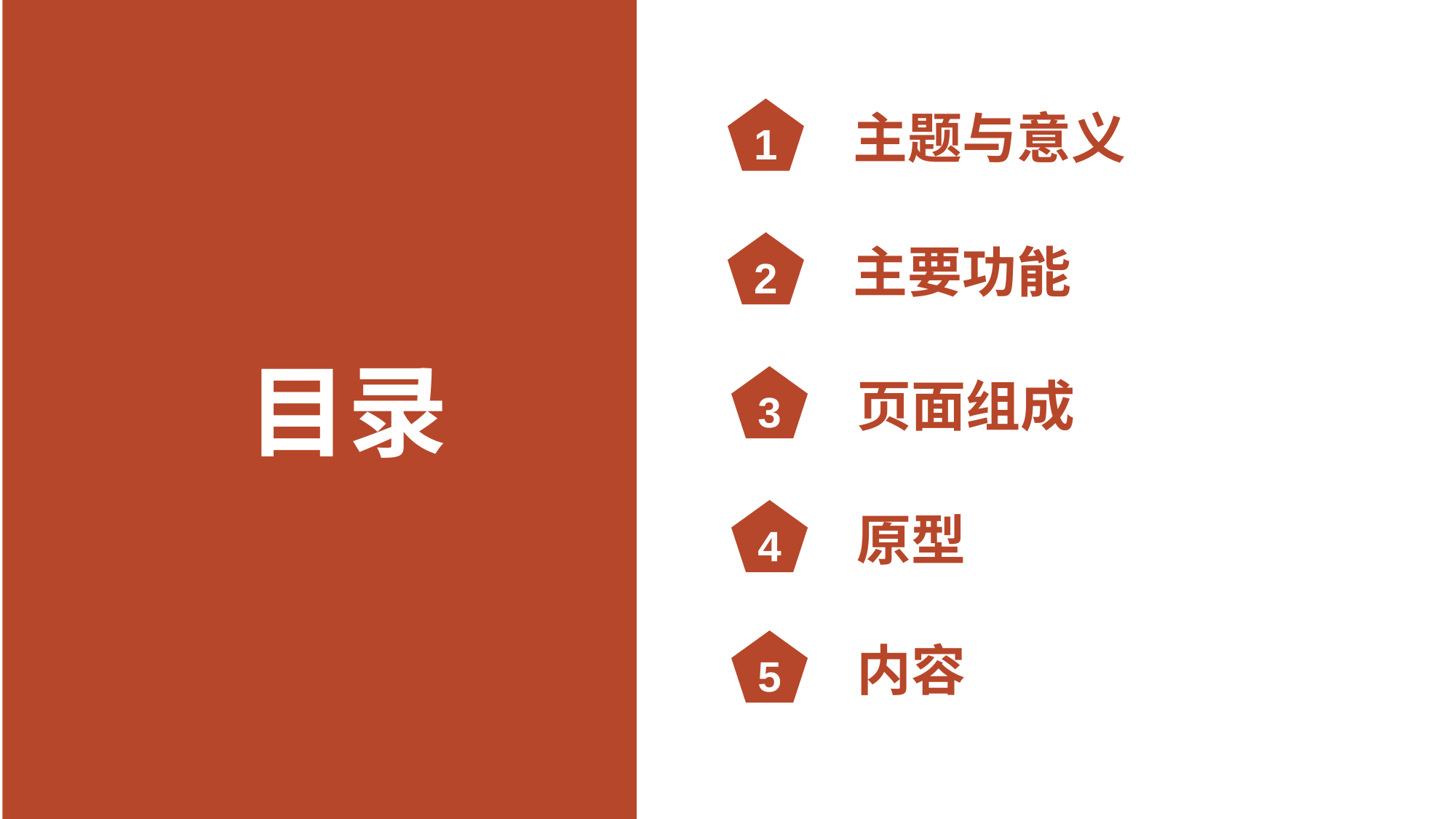

1
主题与意义
2
主要功能
3
页面组成
4
原型
目录
5
内容